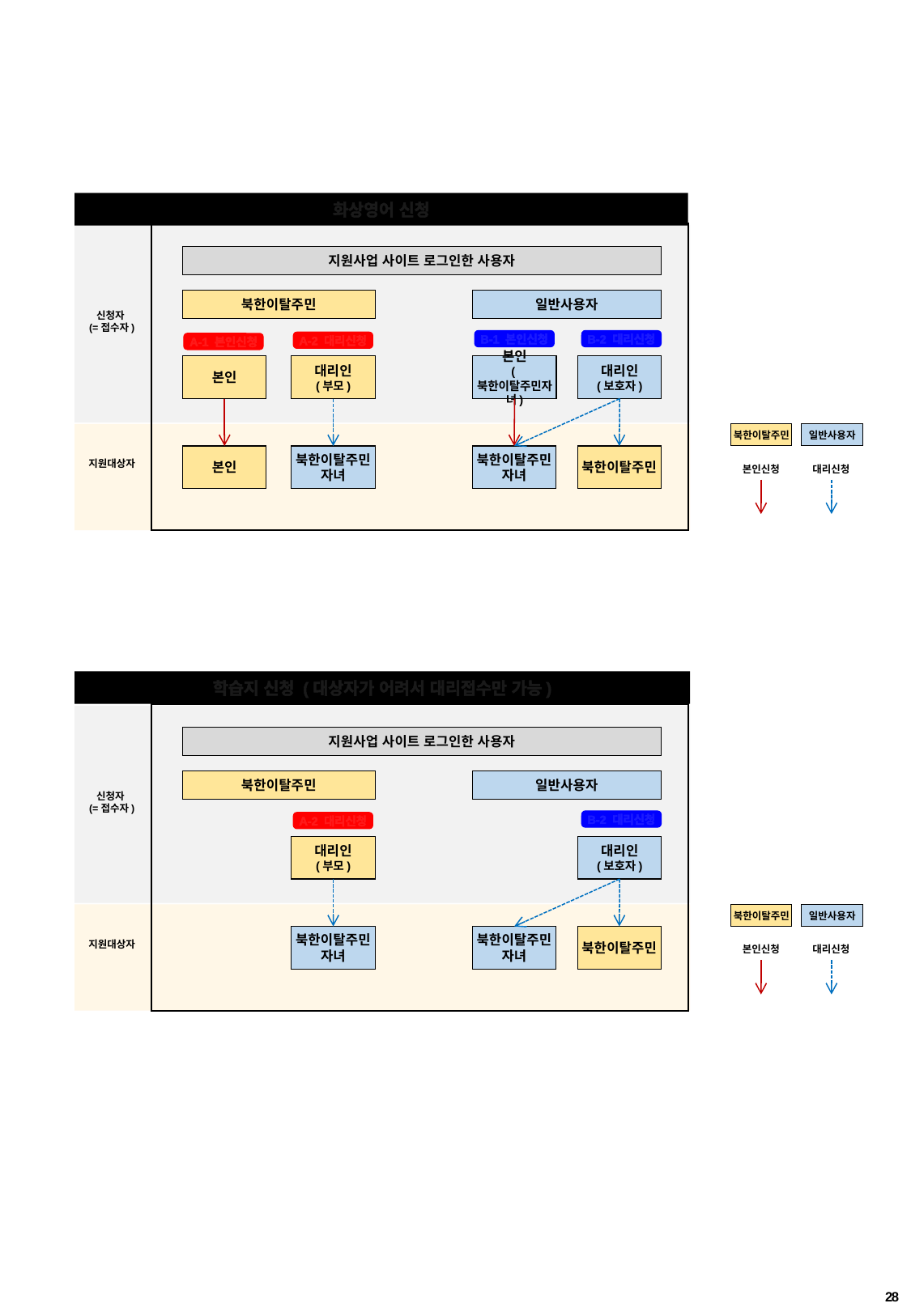

화상영어 신청

지원사업 사이트 로그인한 사용자
북한이탈주민
일반사용자
신청자
(=접수자)
B-2 대리신청
B-1 본인신청
A-2 대리신청
A-1 본인신청
본인
대리인
(부모)
본인
(북한이탈주민자녀)
대리인
(보호자)
북한이탈주민
일반사용자
본인신청
대리신청
본인
북한이탈주민자녀
북한이탈주민자녀
북한이탈주민
지원대상자
학습지 신청 (대상자가 어려서 대리접수만 가능)

지원사업 사이트 로그인한 사용자
북한이탈주민
일반사용자
신청자
(=접수자)
B-2 대리신청
A-2 대리신청
대리인
(부모)
대리인
(보호자)
북한이탈주민
일반사용자
본인신청
대리신청
북한이탈주민자녀
북한이탈주민자녀
북한이탈주민
지원대상자
28